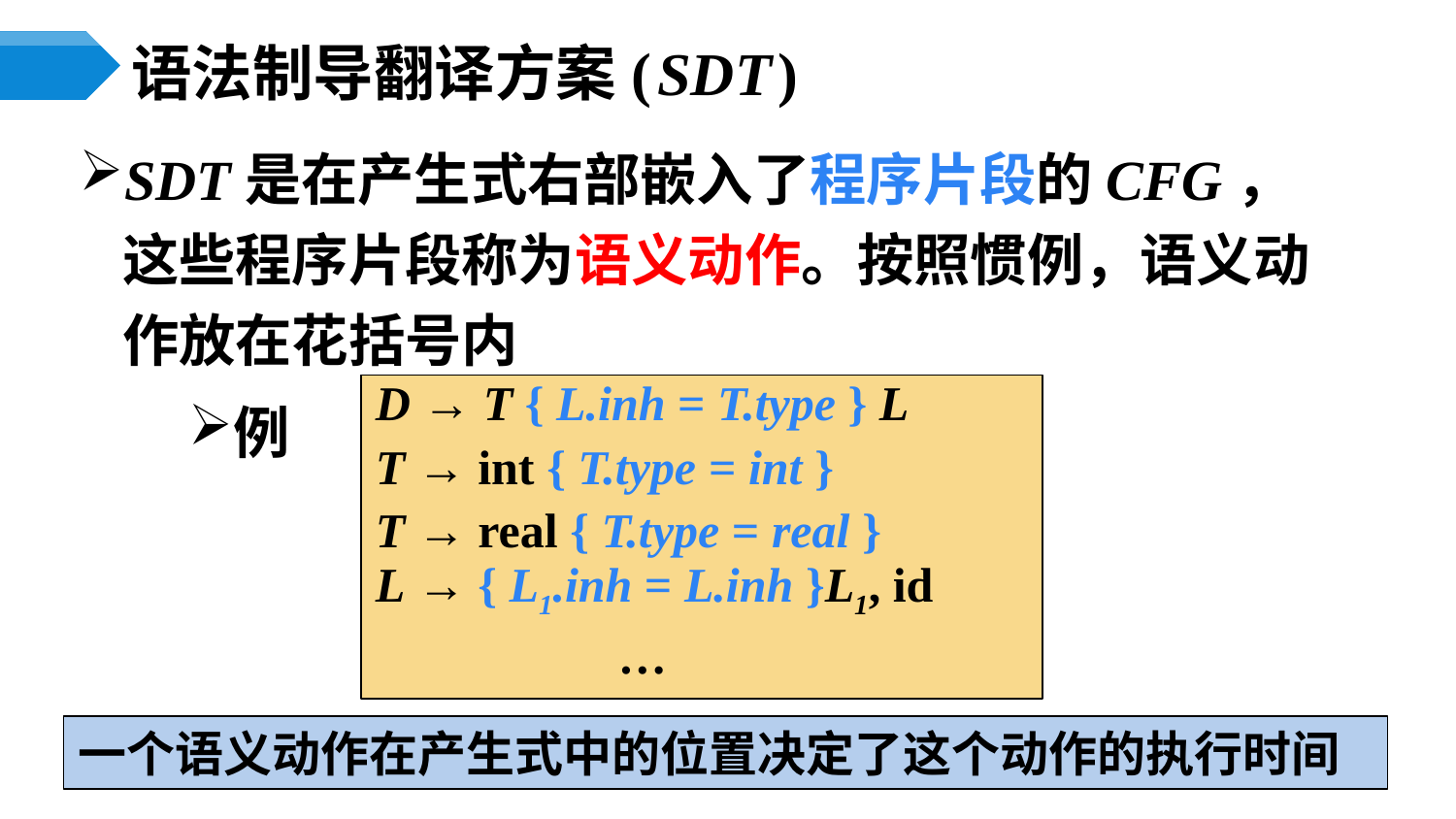

# 语法制导翻译方案(SDT)
SDT是在产生式右部嵌入了程序片段的CFG，这些程序片段称为语义动作。按照惯例，语义动作放在花括号内
例
D → T { L.inh = T.type } L
T → int { T.type = int }
T → real { T.type = real }
L → { L1.inh = L.inh }L1, id
	        …
一个语义动作在产生式中的位置决定了这个动作的执行时间